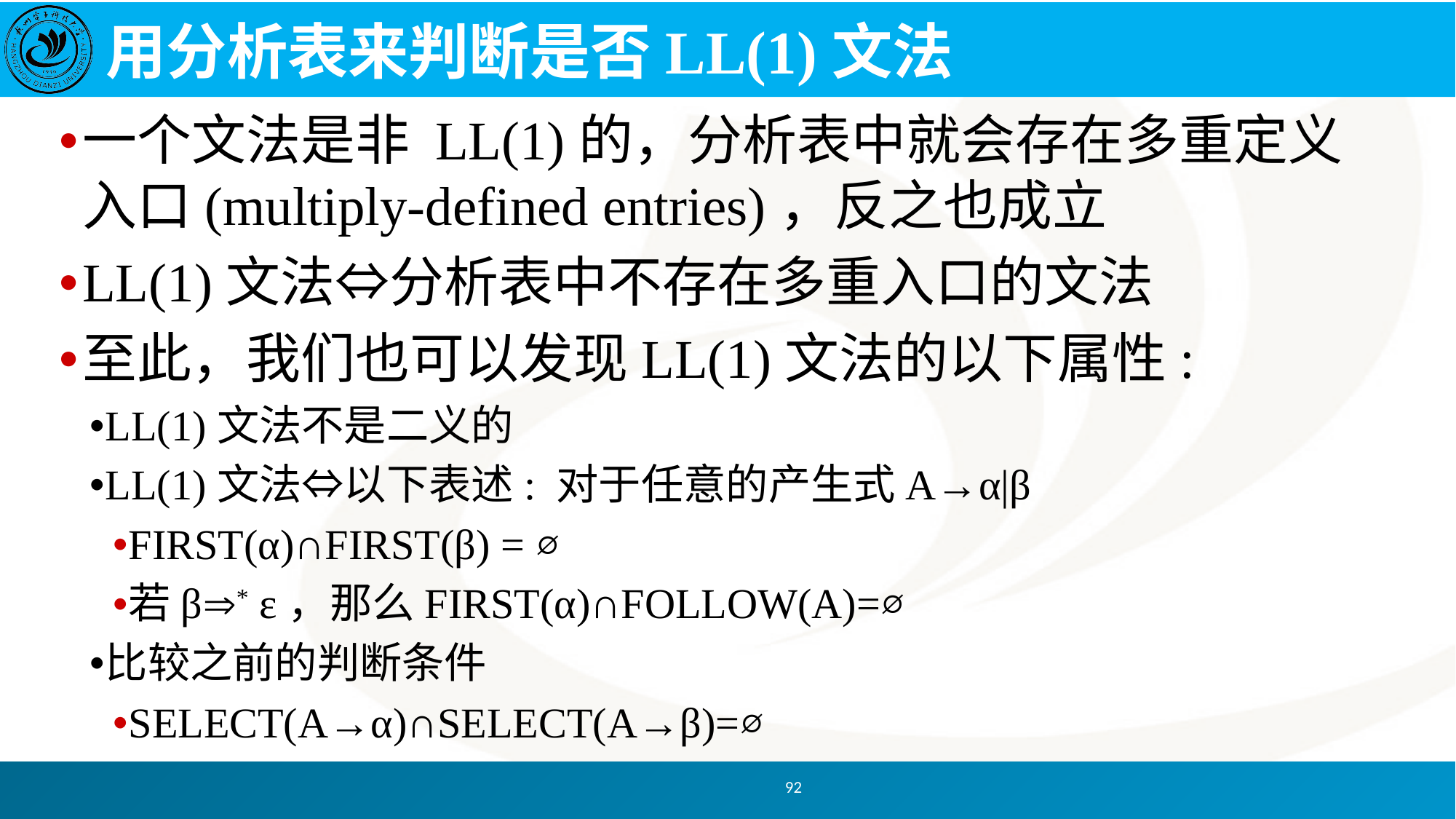

# 用分析表来判断是否LL(1)文法
一个文法是非 LL(1)的，分析表中就会存在多重定义入口(multiply-defined entries)，反之也成立
LL(1)文法⇔分析表中不存在多重入口的文法
至此，我们也可以发现LL(1)文法的以下属性:
LL(1)文法不是二义的
LL(1)文法⇔以下表述: 对于任意的产生式A→α|β
FIRST(α)∩FIRST(β) = ∅
若β⇒* ε，那么FIRST(α)∩FOLLOW(A)=∅
比较之前的判断条件
SELECT(A→α)∩SELECT(A→β)=∅
92